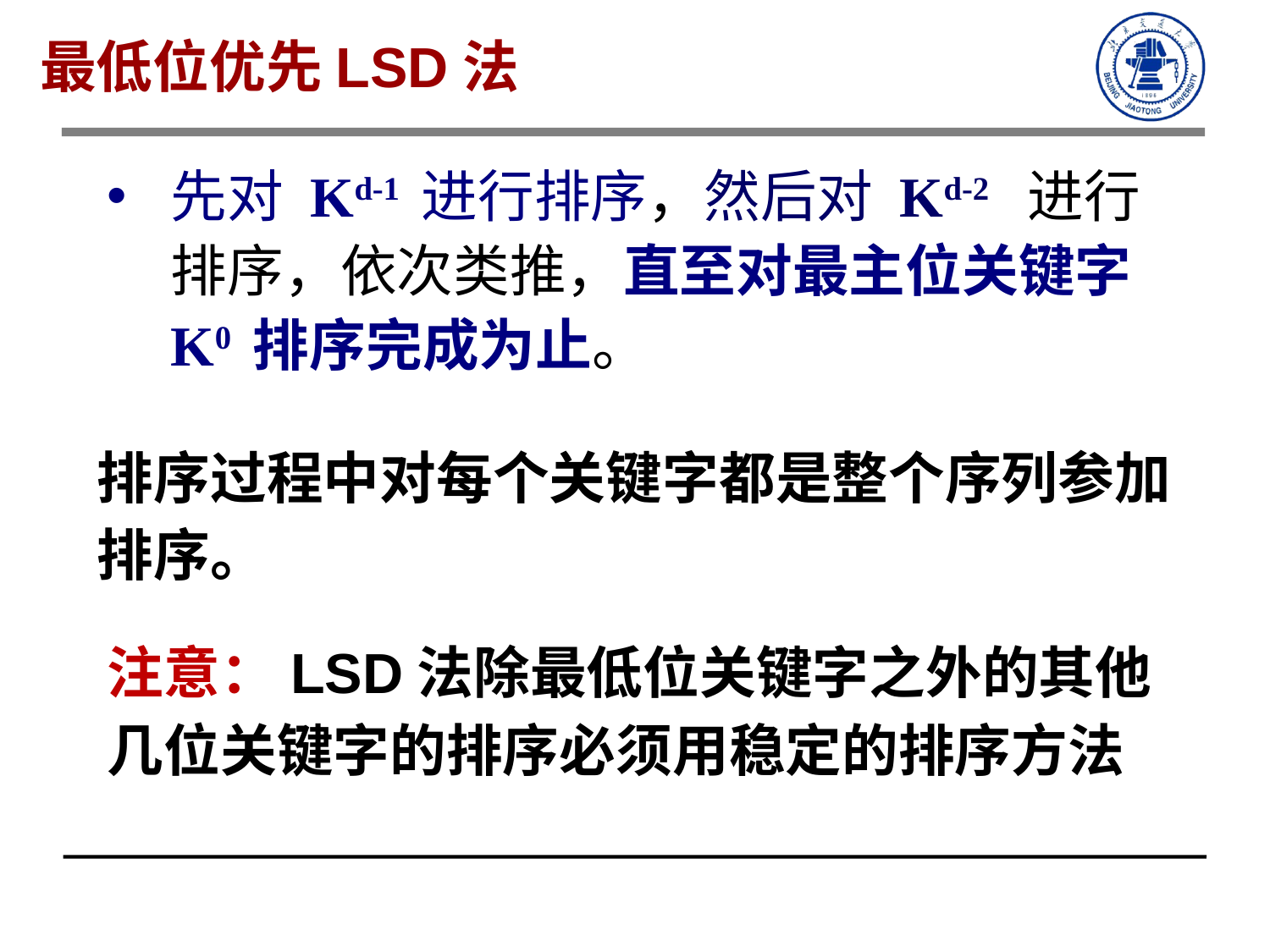

最低位优先LSD法
先对 Kd-1 进行排序，然后对 Kd-2   进行排序，依次类推，直至对最主位关键字 K0 排序完成为止。
排序过程中对每个关键字都是整个序列参加排序。
注意：LSD法除最低位关键字之外的其他几位关键字的排序必须用稳定的排序方法